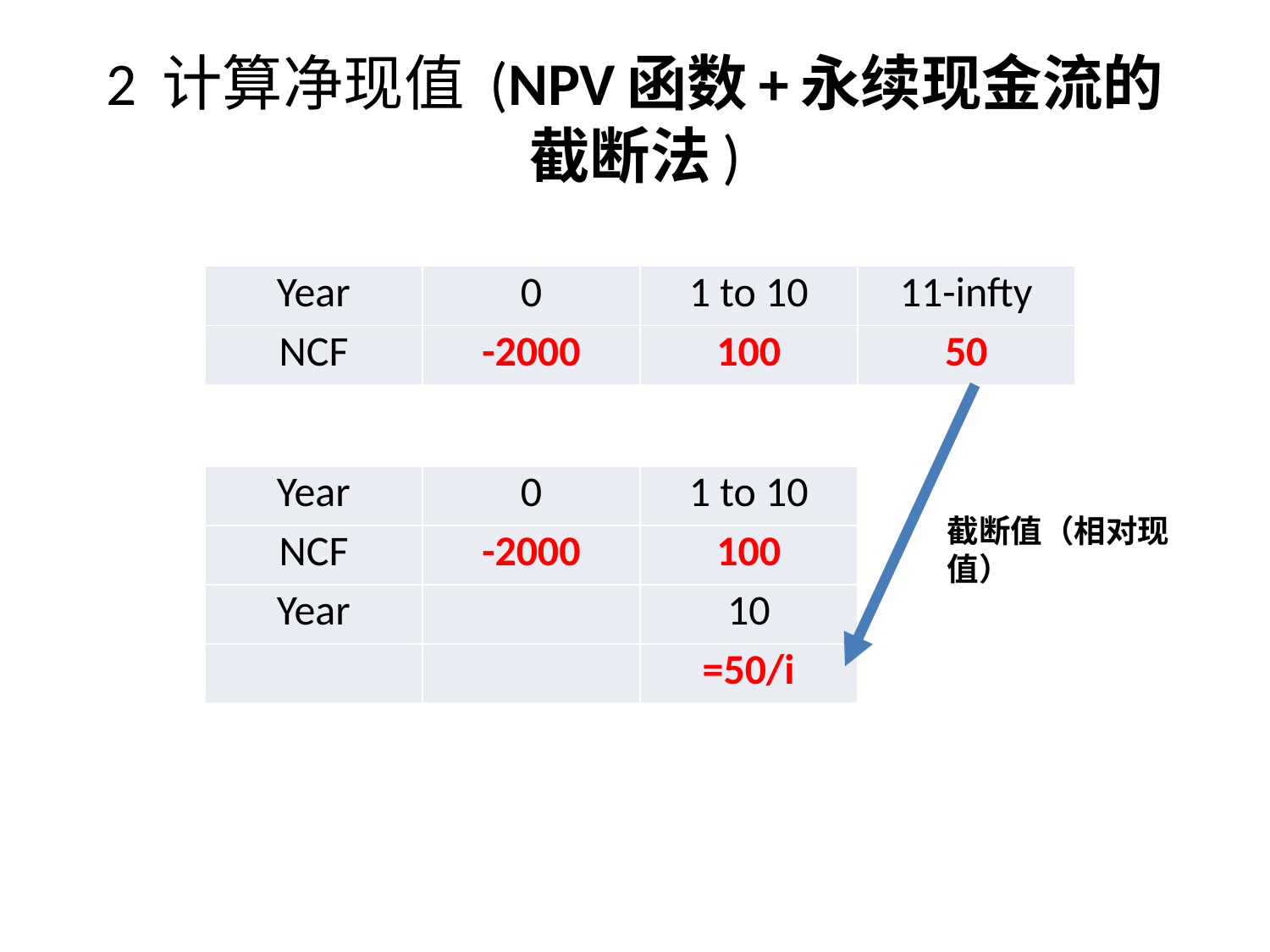

# 2 计算净现值 (NPV函数+永续现金流的截断法)

| Year | 0 | 1 to 10 | 11-infty |
| --- | --- | --- | --- |
| NCF | -2000 | 100 | 50 |
| Year | 0 | 1 to 10 |
| --- | --- | --- |
| NCF | -2000 | 100 |
| Year |  | 10 |
|  |  | =50/i |
截断值（相对现值）